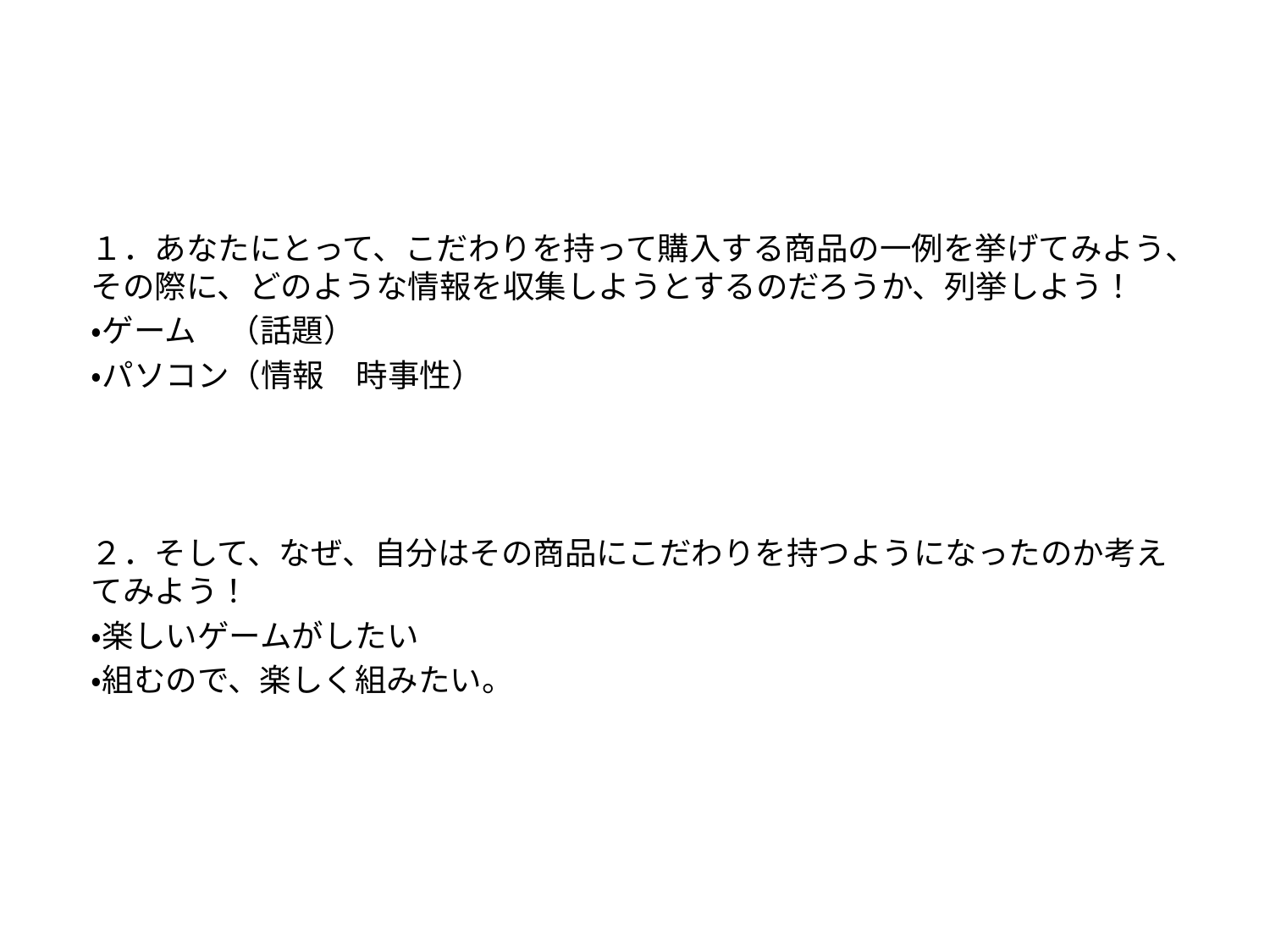

#
１．あなたにとって、こだわりを持って購入する商品の一例を挙げてみよう、その際に、どのような情報を収集しようとするのだろうか、列挙しよう！
・ゲーム　（話題）
・パソコン（情報　時事性）

２．そして、なぜ、自分はその商品にこだわりを持つようになったのか考えてみよう！
・楽しいゲームがしたい
・組むので、楽しく組みたい。